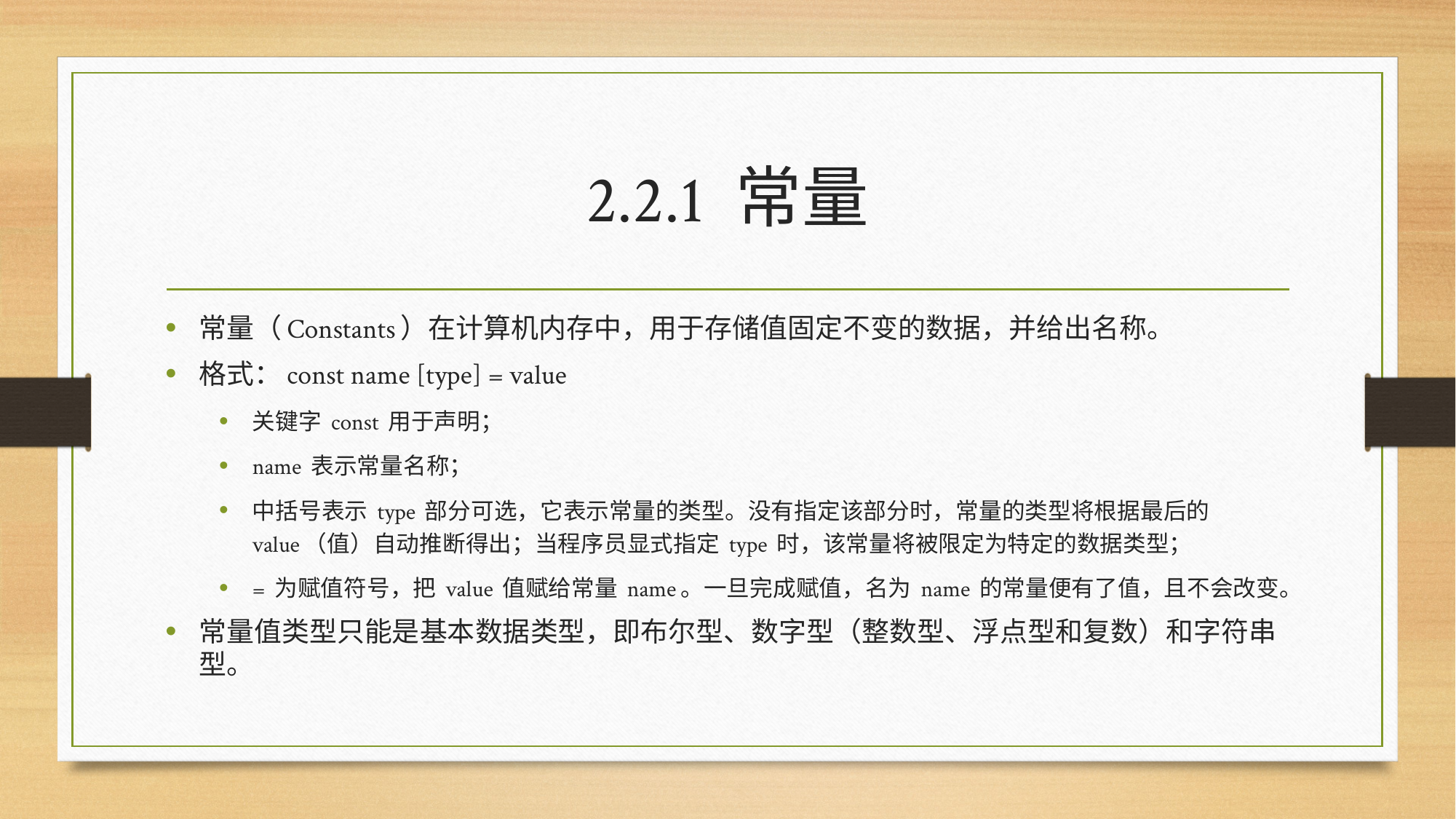

# 2.2.1 常量
常量（Constants）在计算机内存中，用于存储值固定不变的数据，并给出名称。
格式：const name [type] = value
关键字 const 用于声明；
name 表示常量名称；
中括号表示 type 部分可选，它表示常量的类型。没有指定该部分时，常量的类型将根据最后的 value（值）自动推断得出；当程序员显式指定 type 时，该常量将被限定为特定的数据类型；
= 为赋值符号，把 value 值赋给常量 name。一旦完成赋值，名为 name 的常量便有了值，且不会改变。
常量值类型只能是基本数据类型，即布尔型、数字型（整数型、浮点型和复数）和字符串型。